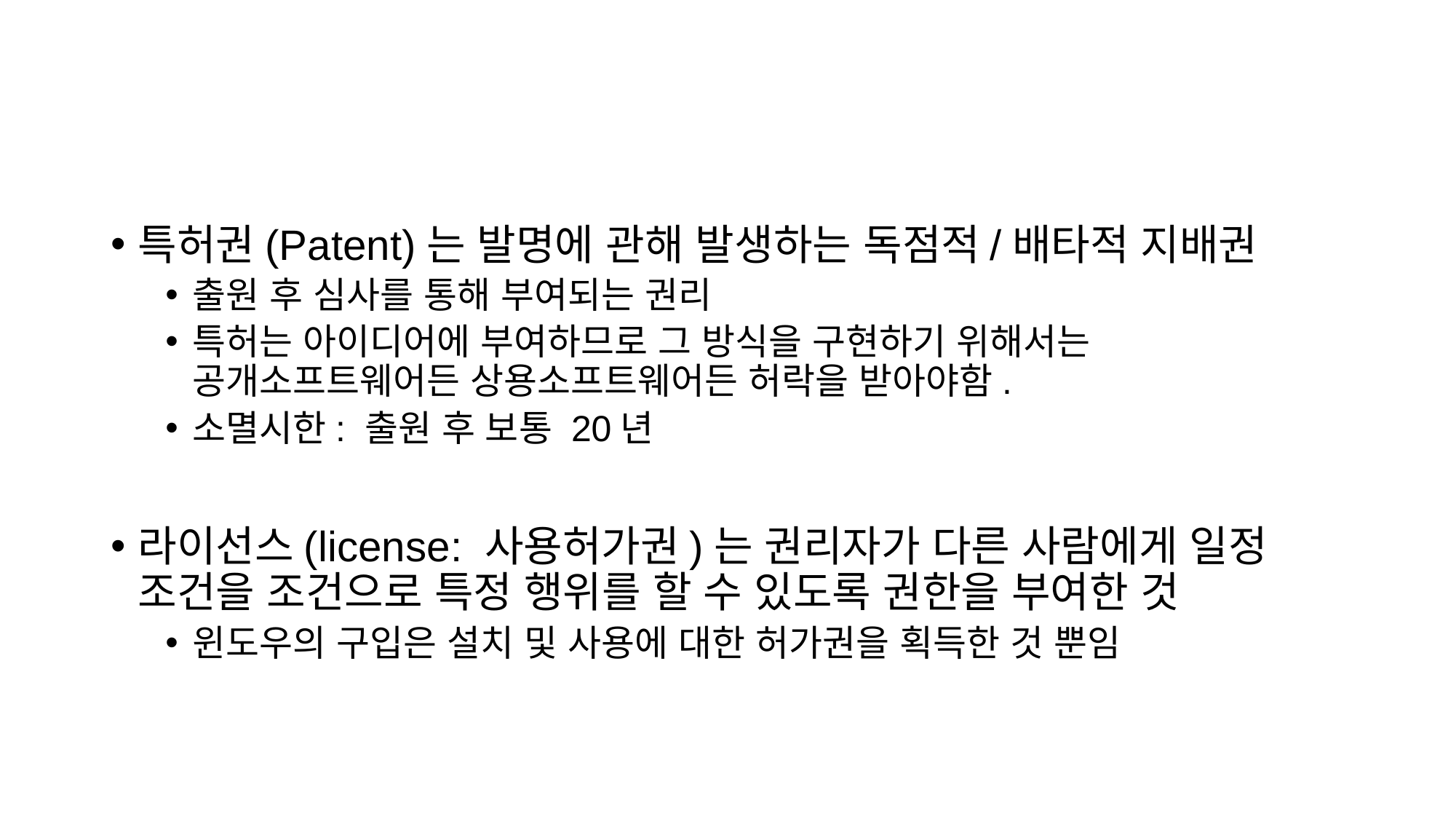

#
특허권(Patent)는 발명에 관해 발생하는 독점적/배타적 지배권
출원 후 심사를 통해 부여되는 권리
특허는 아이디어에 부여하므로 그 방식을 구현하기 위해서는 공개소프트웨어든 상용소프트웨어든 허락을 받아야함.
소멸시한: 출원 후 보통 20년

라이선스(license: 사용허가권)는 권리자가 다른 사람에게 일정 조건을 조건으로 특정 행위를 할 수 있도록 권한을 부여한 것
윈도우의 구입은 설치 및 사용에 대한 허가권을 획득한 것 뿐임